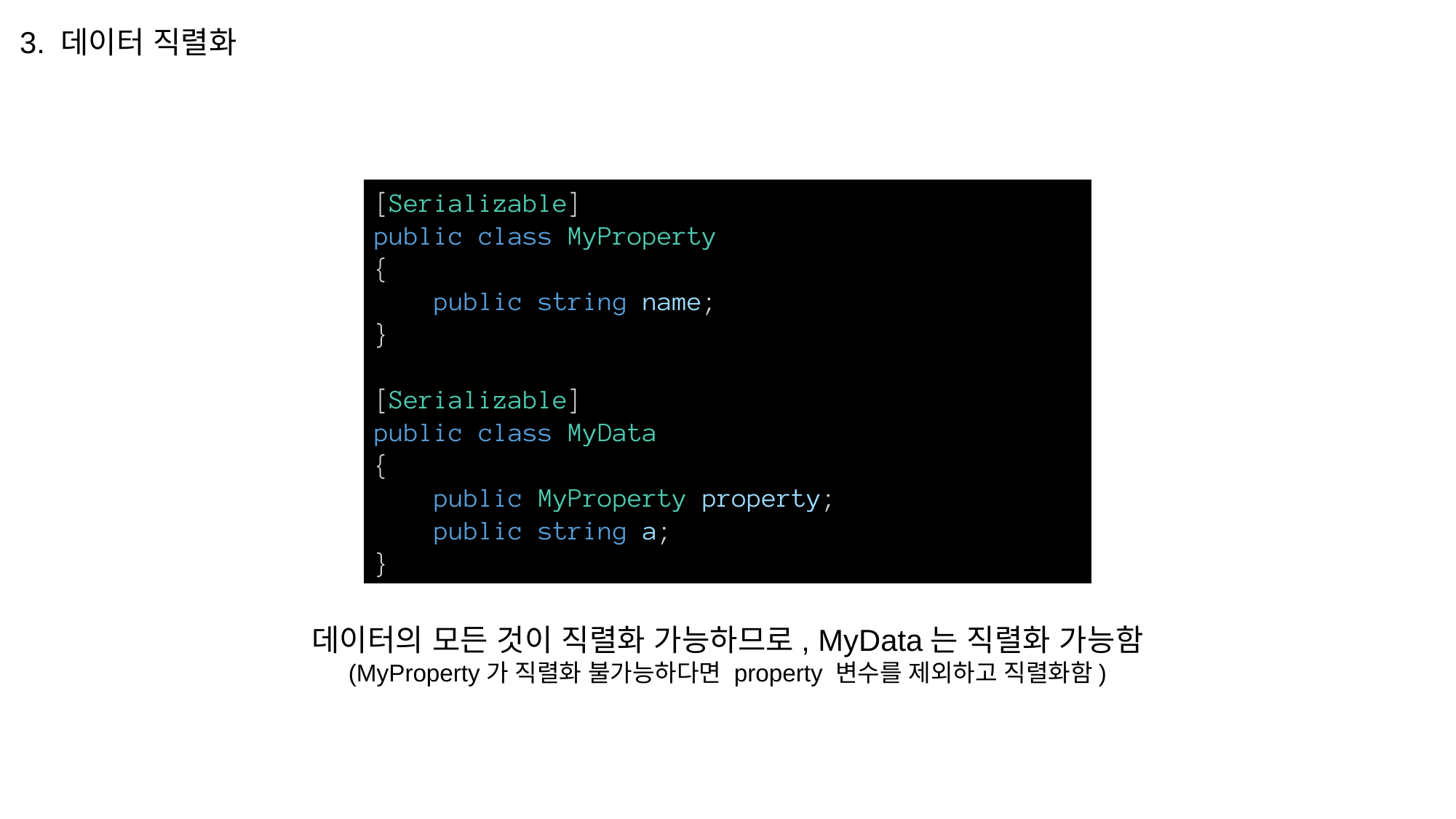

3. 데이터 직렬화
[Serializable]
public class MyProperty
{
    public string name;
}
[Serializable]
public class MyData
{
    public MyProperty property;
    public string a;
}
데이터의 모든 것이 직렬화 가능하므로, MyData는 직렬화 가능함
(MyProperty가 직렬화 불가능하다면 property 변수를 제외하고 직렬화함)